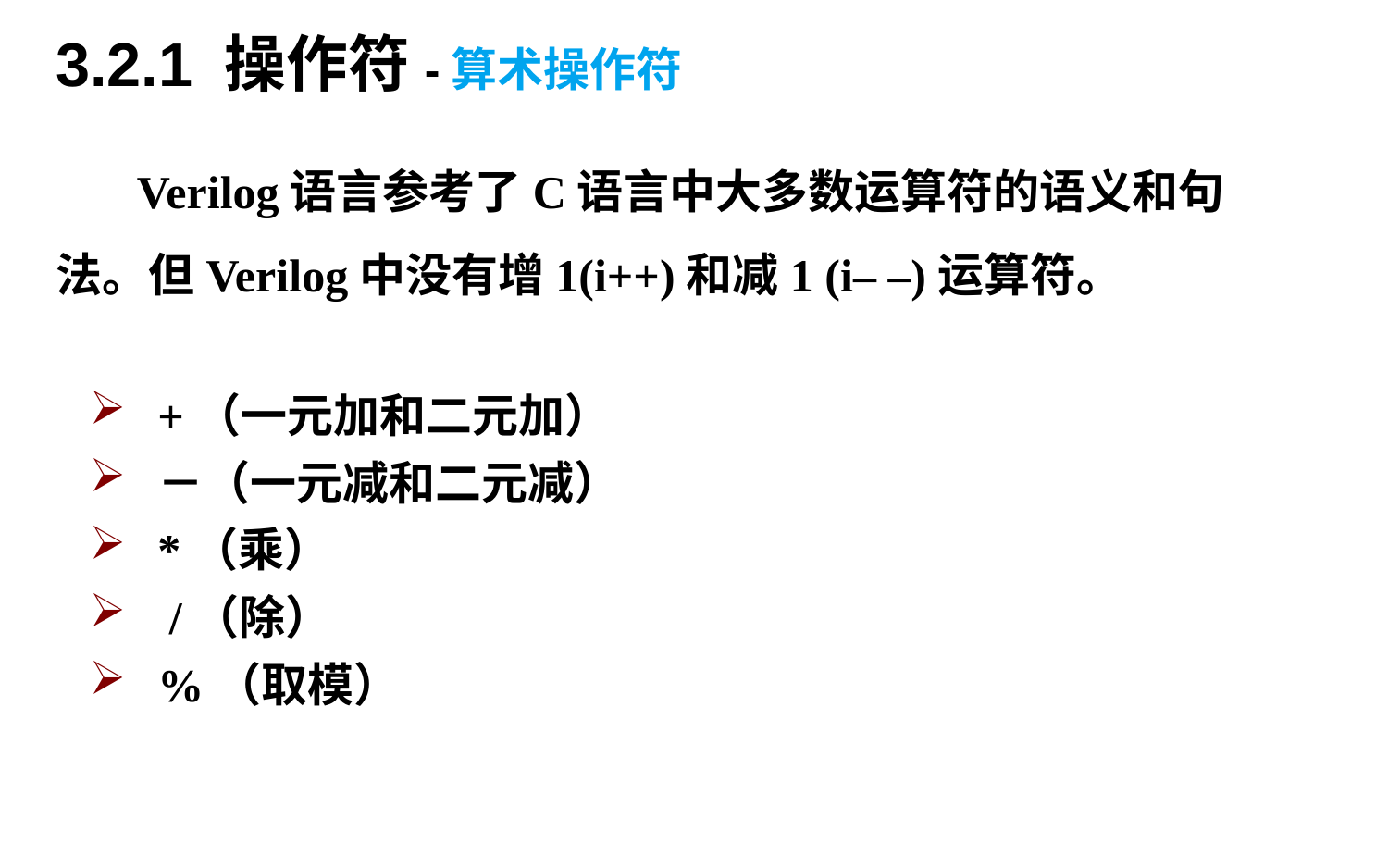

3.2.1 操作符-算术操作符
       Verilog语言参考了C语言中大多数运算符的语义和句法。但Verilog中没有增1(i++)和减1 (i– –)运算符。
+（一元加和二元加）
－（一元减和二元减）
*（乘）
 /（除）
%（取模）